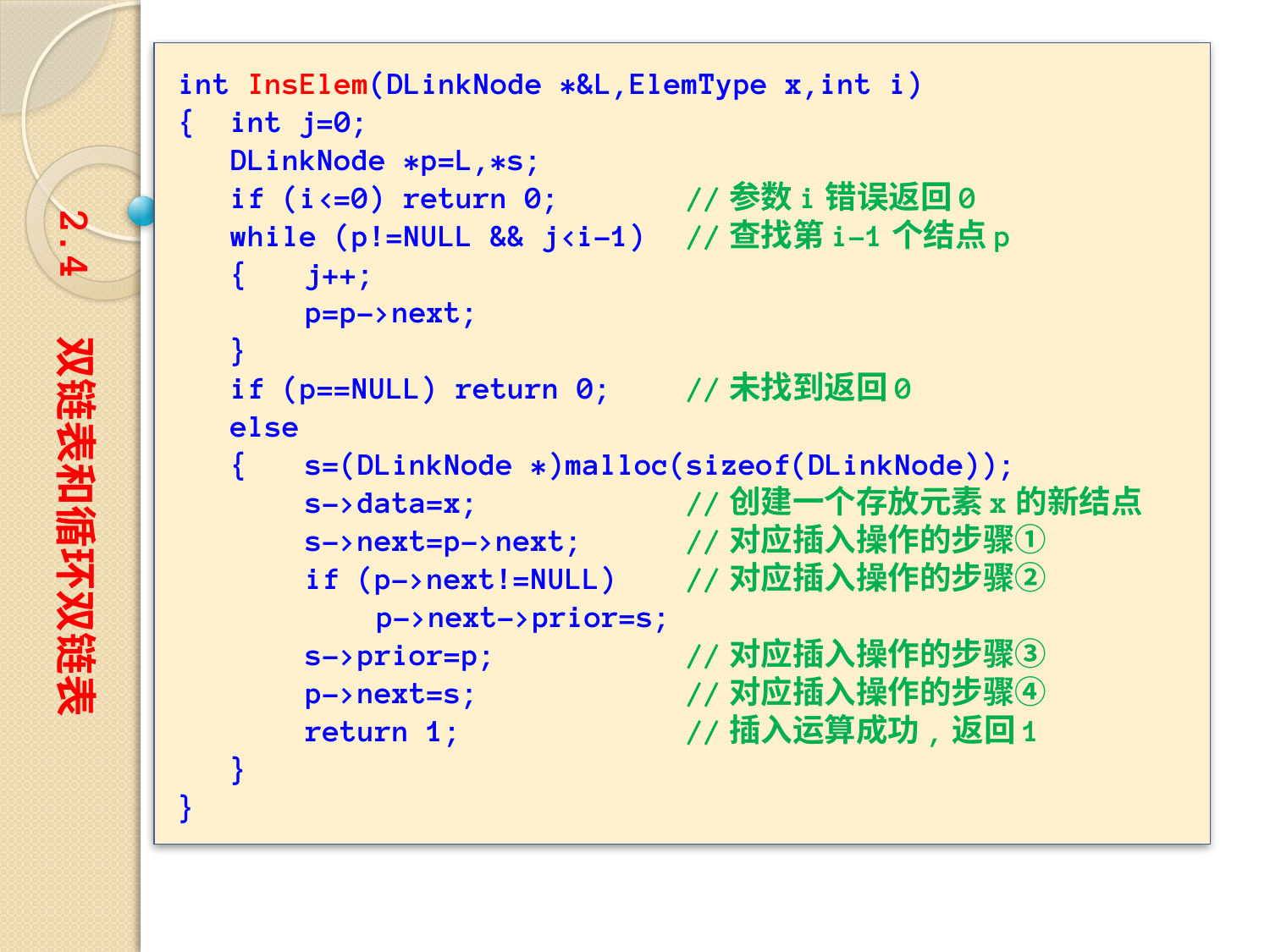

int InsElem(DLinkNode *&L,ElemType x,int i)
{  int j=0;
   DLinkNode *p=L,*s;
   if (i<=0) return 0;	//参数i错误返回0
   while (p!=NULL && j<i-1)	//查找第i-1个结点p
   {	j++;
	p=p->next;
   }
   if (p==NULL) return 0;	//未找到返回0
   else
   {	s=(DLinkNode *)malloc(sizeof(DLinkNode));
	s->data=x;		//创建一个存放元素x的新结点
	s->next=p->next;	//对应插入操作的步骤①
	if (p->next!=NULL)	//对应插入操作的步骤②
	　　p->next->prior=s;
	s->prior=p;		//对应插入操作的步骤③
	p->next=s;		//对应插入操作的步骤④
	return 1;		//插入运算成功,返回1
   }
}
2.4  双链表和循环双链表